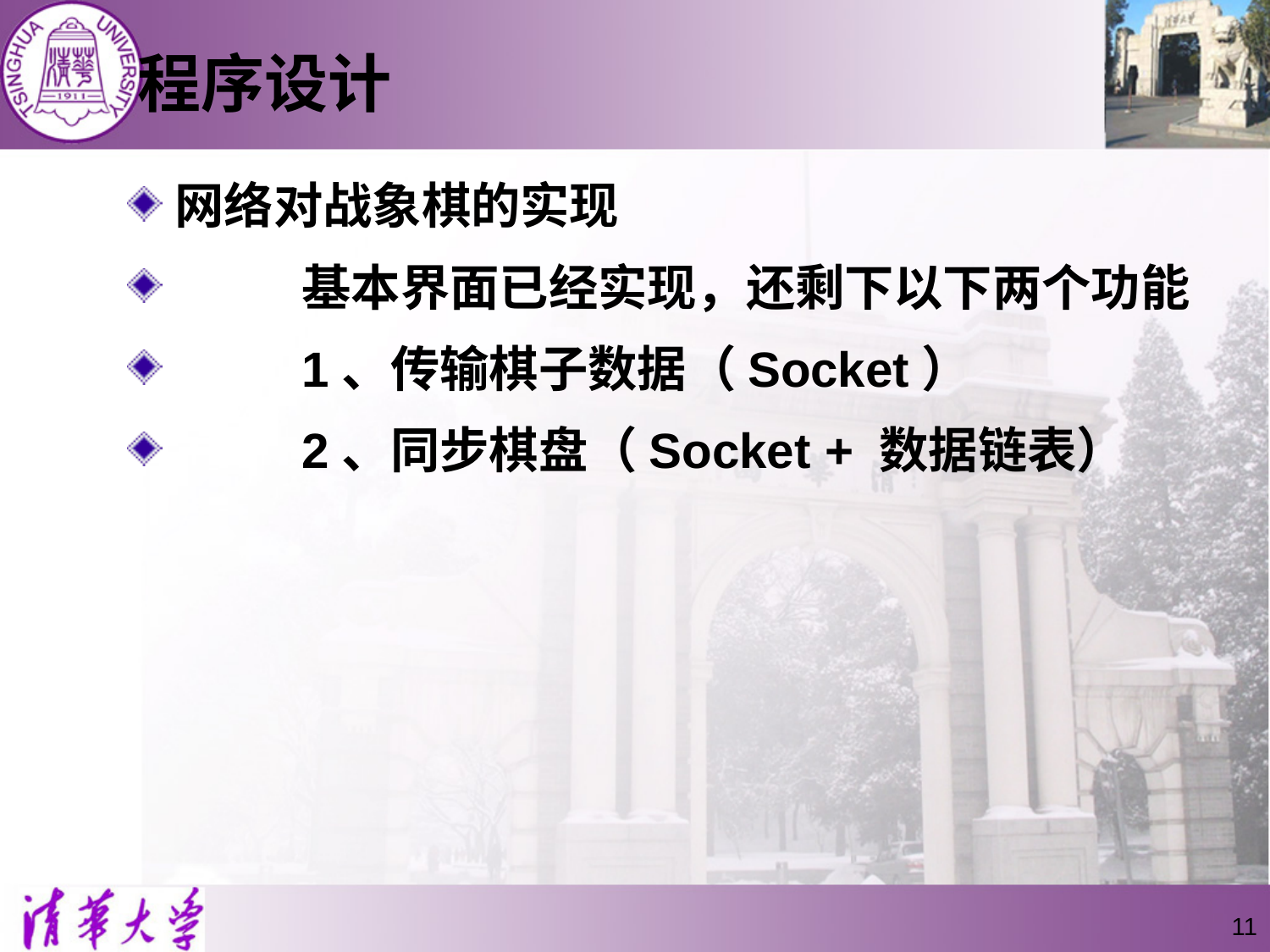

# 程序设计
网络对战象棋的实现
	基本界面已经实现，还剩下以下两个功能
	1、传输棋子数据（Socket）
	2、同步棋盘（Socket + 数据链表）
11